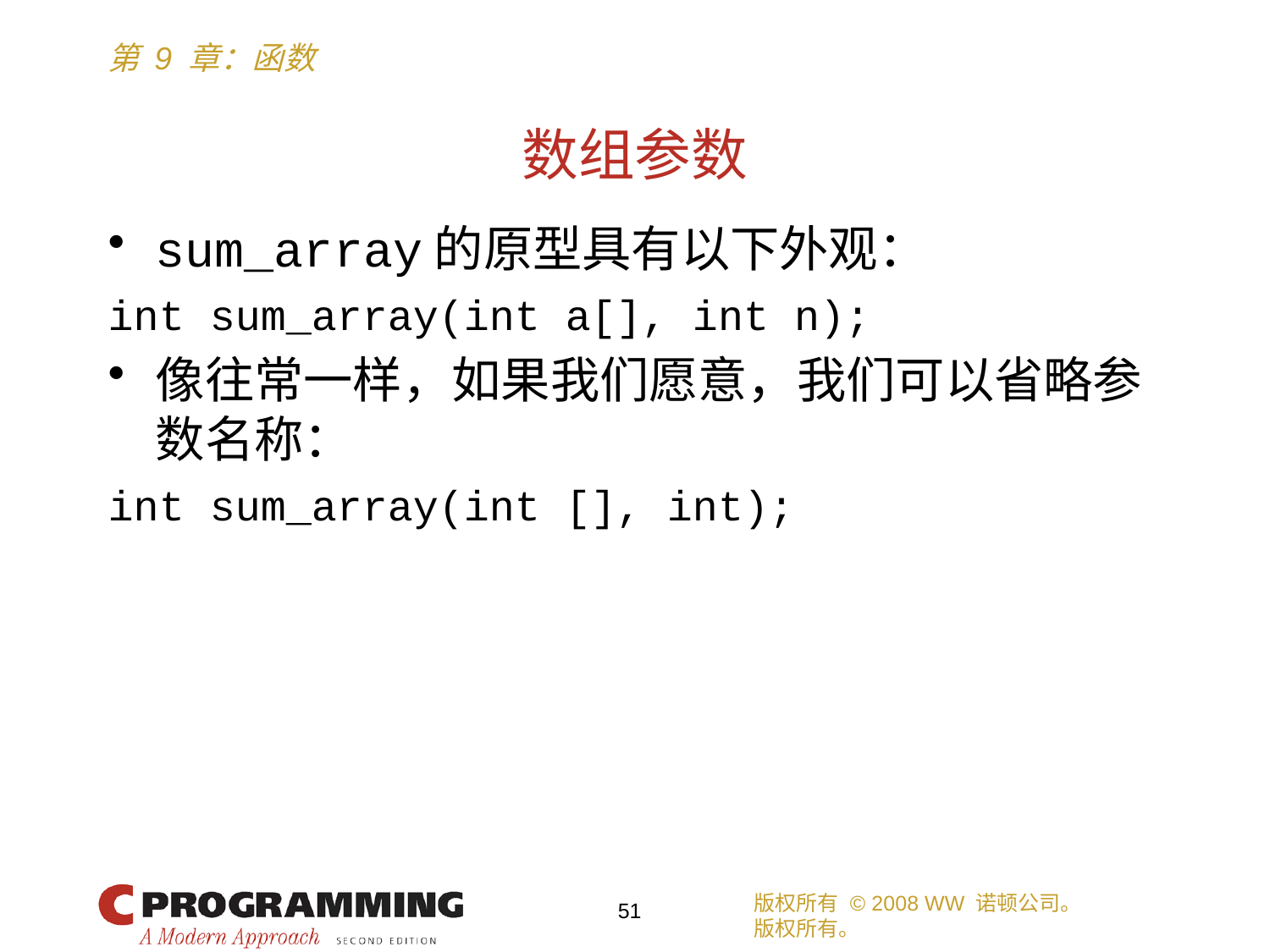

# 数组参数
sum_array的原型具有以下外观：
int sum_array(int a[], int n);
像往常一样，如果我们愿意，我们可以省略参数名称：
int sum_array(int [], int);
版权所有 © 2008 WW 诺顿公司。
版权所有。
51